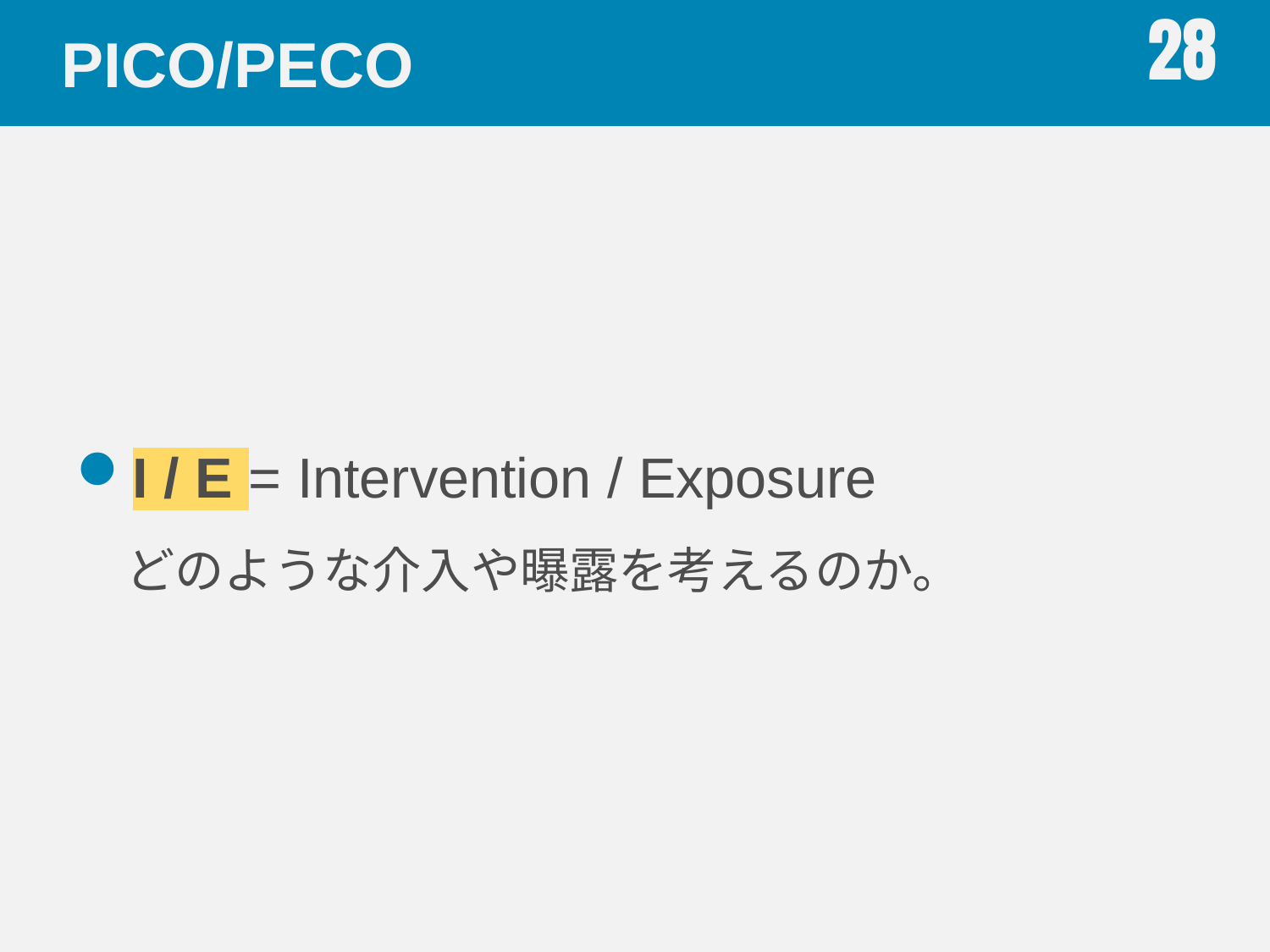

# PICO/PECO
28
I / E = Intervention / Exposure
どのような介入や曝露を考えるのか。